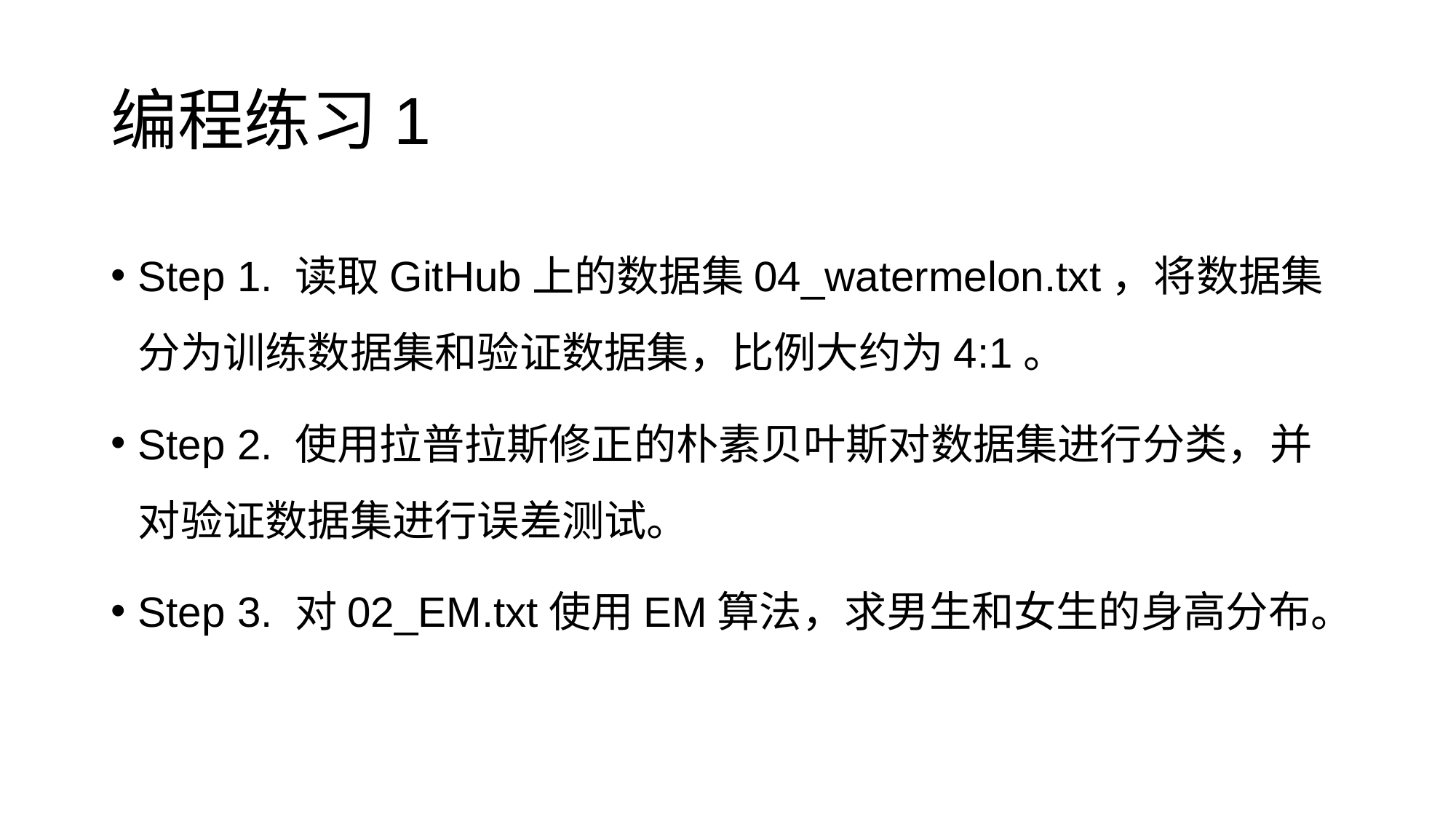

# 编程练习1
Step 1. 读取GitHub上的数据集04_watermelon.txt，将数据集分为训练数据集和验证数据集，比例大约为4:1。
Step 2. 使用拉普拉斯修正的朴素贝叶斯对数据集进行分类，并对验证数据集进行误差测试。
Step 3. 对02_EM.txt使用EM算法，求男生和女生的身高分布。